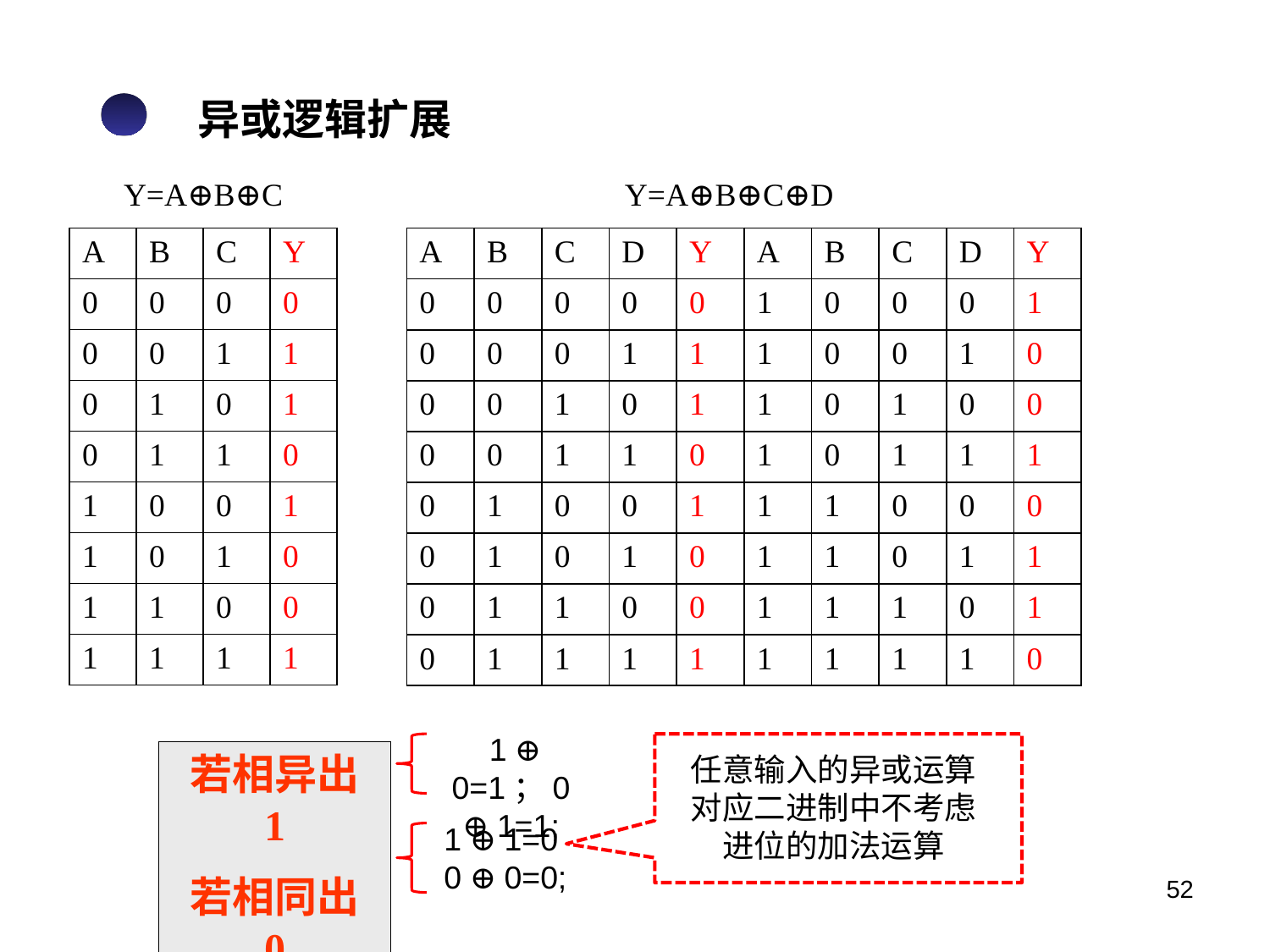

异或逻辑扩展

Y=A⊕B⊕C
Y=A⊕B⊕C⊕D
| A | B | C | Y |
| --- | --- | --- | --- |
| 0 | 0 | 0 | 0 |
| 0 | 0 | 1 | 1 |
| 0 | 1 | 0 | 1 |
| 0 | 1 | 1 | 0 |
| 1 | 0 | 0 | 1 |
| 1 | 0 | 1 | 0 |
| 1 | 1 | 0 | 0 |
| 1 | 1 | 1 | 1 |
| A | B | C | D | Y |
| --- | --- | --- | --- | --- |
| 1 | 0 | 0 | 0 | 1 |
| 1 | 0 | 0 | 1 | 0 |
| 1 | 0 | 1 | 0 | 0 |
| 1 | 0 | 1 | 1 | 1 |
| 1 | 1 | 0 | 0 | 0 |
| 1 | 1 | 0 | 1 | 1 |
| 1 | 1 | 1 | 0 | 1 |
| 1 | 1 | 1 | 1 | 0 |
| A | B | C | D | Y |
| --- | --- | --- | --- | --- |
| 0 | 0 | 0 | 0 | 0 |
| 0 | 0 | 0 | 1 | 1 |
| 0 | 0 | 1 | 0 | 1 |
| 0 | 0 | 1 | 1 | 0 |
| 0 | 1 | 0 | 0 | 1 |
| 0 | 1 | 0 | 1 | 0 |
| 0 | 1 | 1 | 0 | 0 |
| 0 | 1 | 1 | 1 | 1 |
 1 ⊕ 0=1；0 ⊕ 1=1;

若相异出 1
若相同出 0
任意输入的异或运算对应二进制中不考虑进位的加法运算
1 ⊕ 1=0
 0 ⊕ 0=0;

52